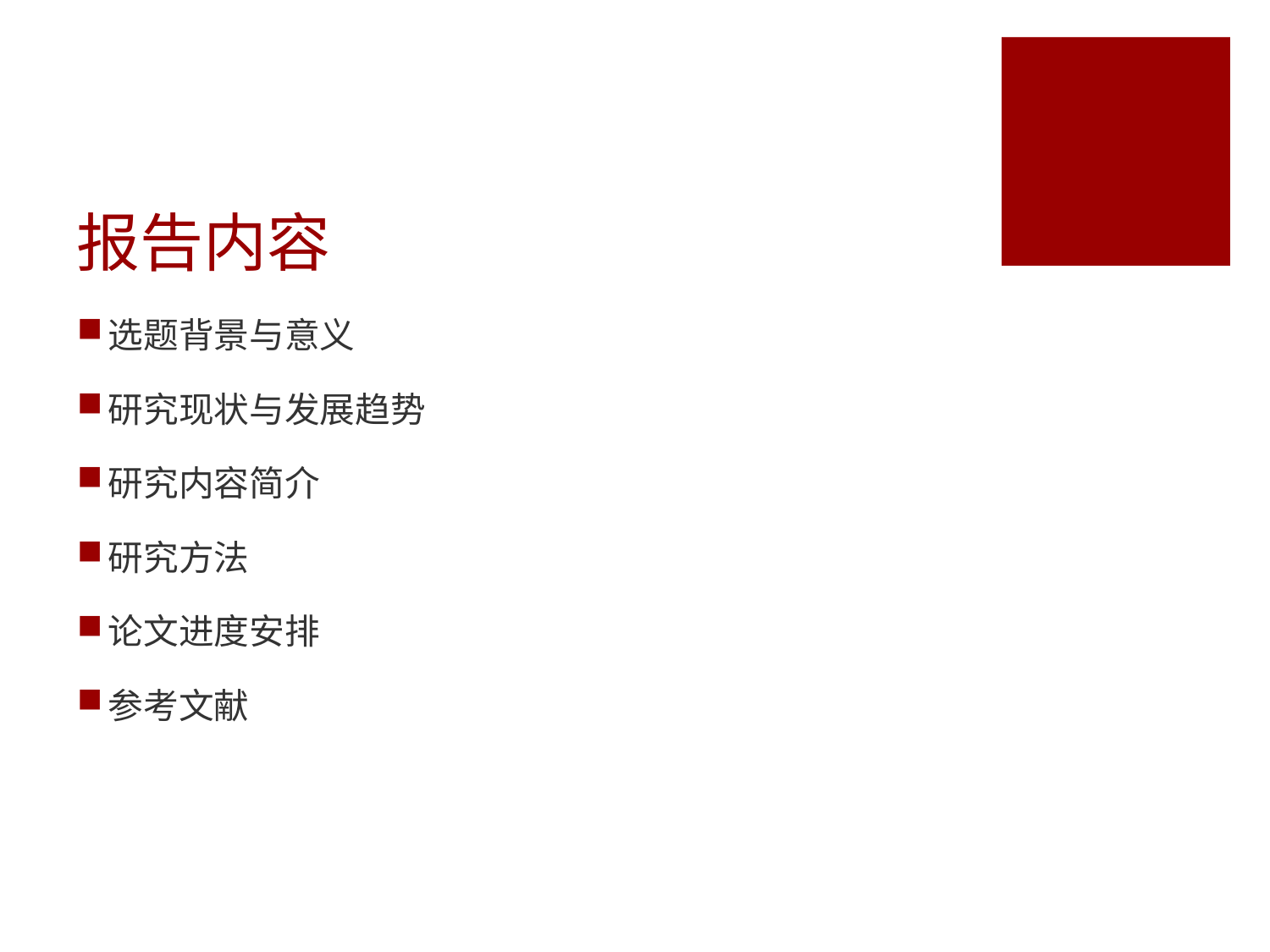

# 报告内容
选题背景与意义
研究现状与发展趋势
研究内容简介
研究方法
论文进度安排
参考文献